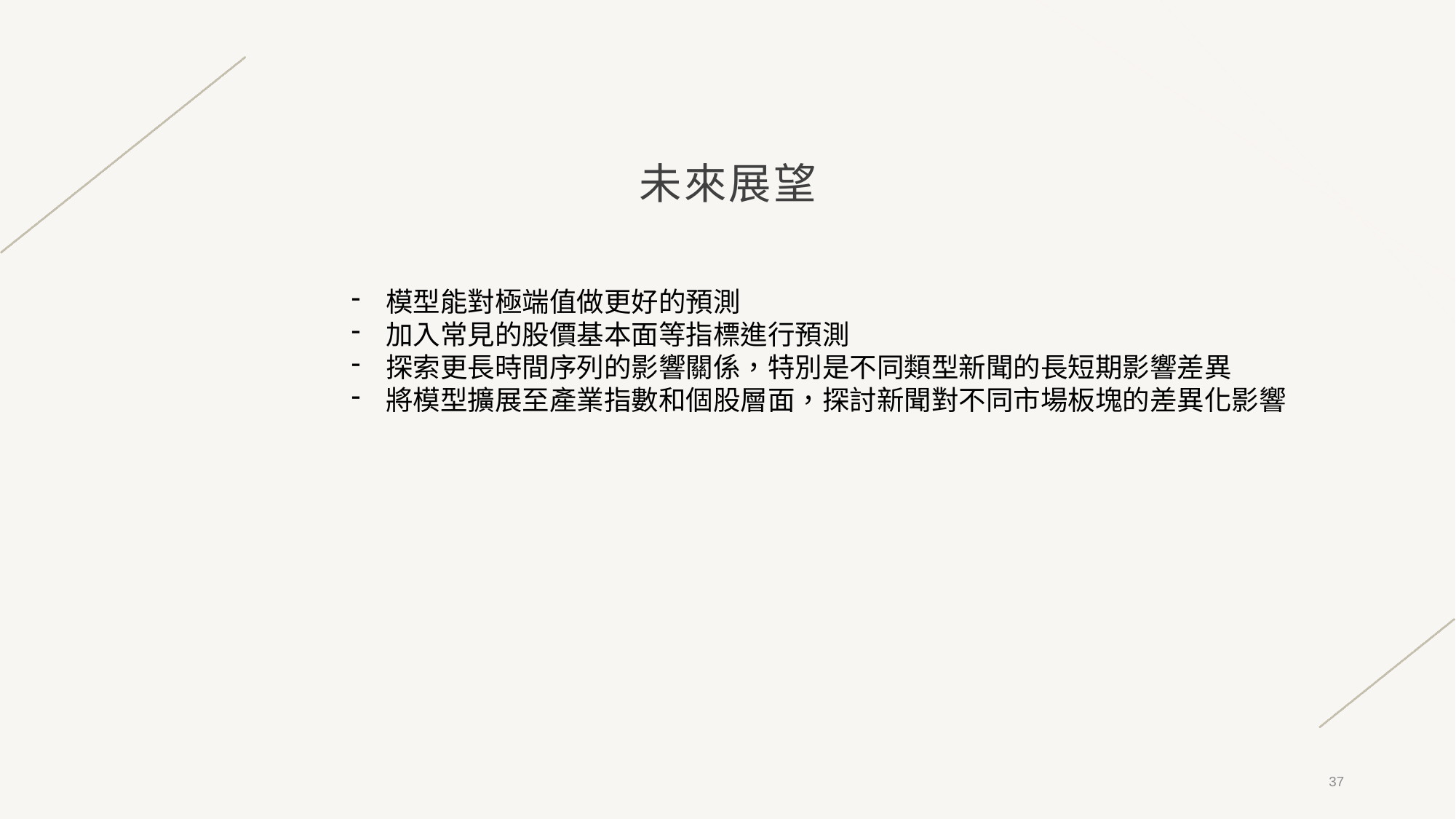

# 未來展望
模型能對極端值做更好的預測
加入常見的股價基本面等指標進行預測
探索更長時間序列的影響關係，特別是不同類型新聞的長短期影響差異
將模型擴展至產業指數和個股層面，探討新聞對不同市場板塊的差異化影響

37